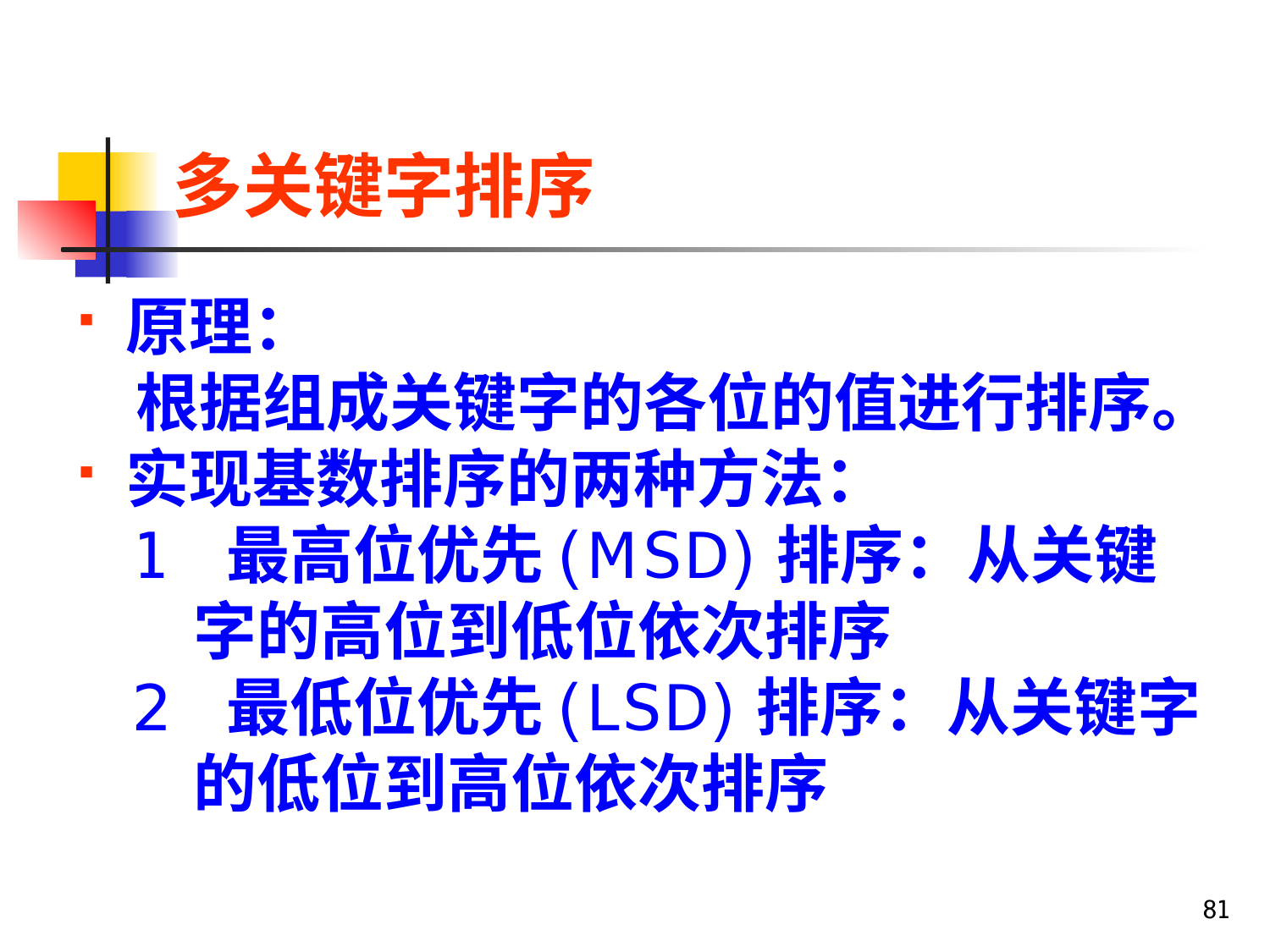

# 多关键字排序
原理：
   根据组成关键字的各位的值进行排序。
实现基数排序的两种方法：
   1  最高位优先(MSD)排序：从关键
       字的高位到低位依次排序
   2  最低位优先(LSD)排序：从关键字
       的低位到高位依次排序
81